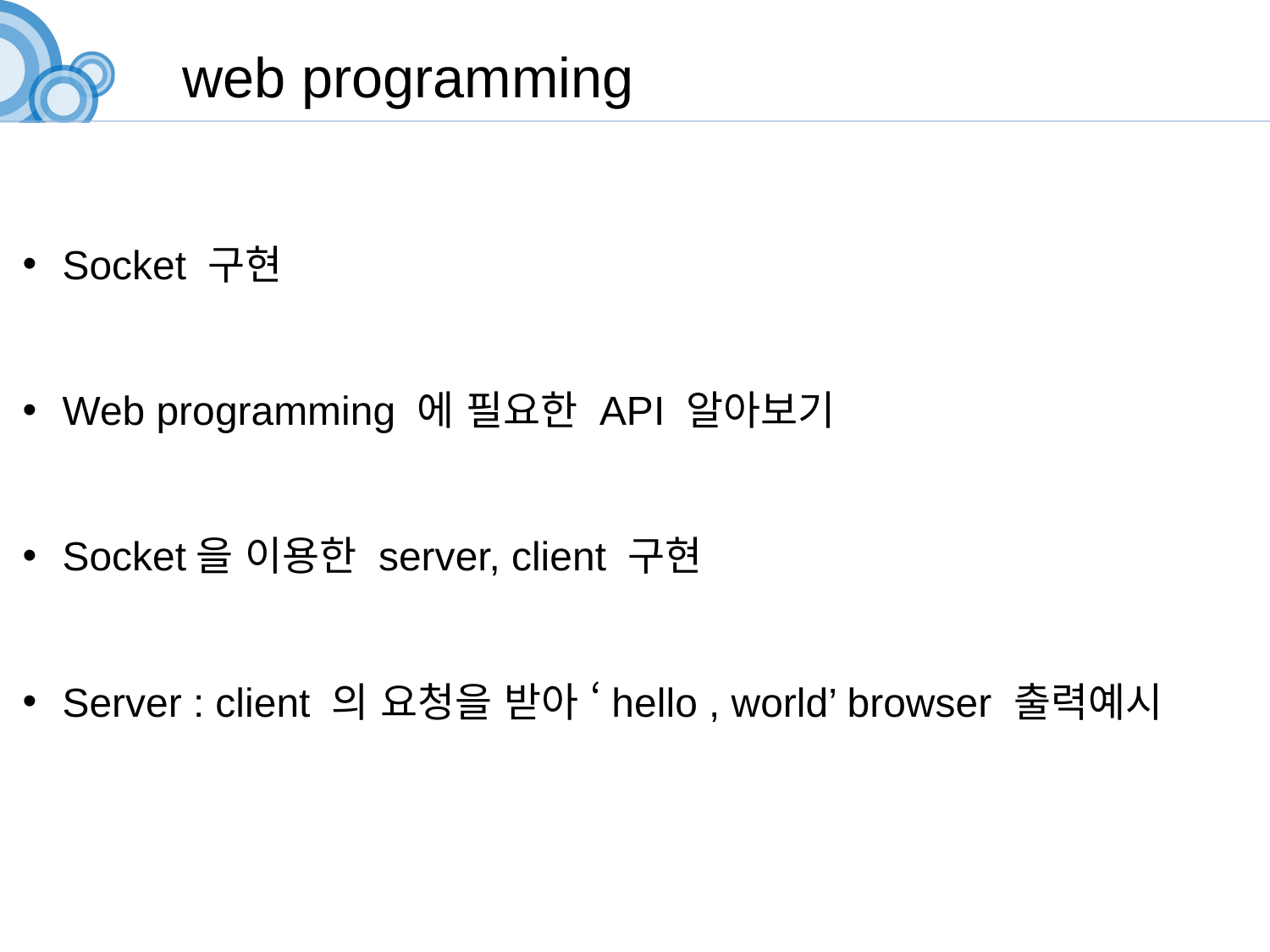

web programming
Socket 구현

Web programming 에 필요한 API 알아보기

Socket을 이용한 server, client 구현

Server : client 의 요청을 받아 ‘hello , world’ browser 출력예시